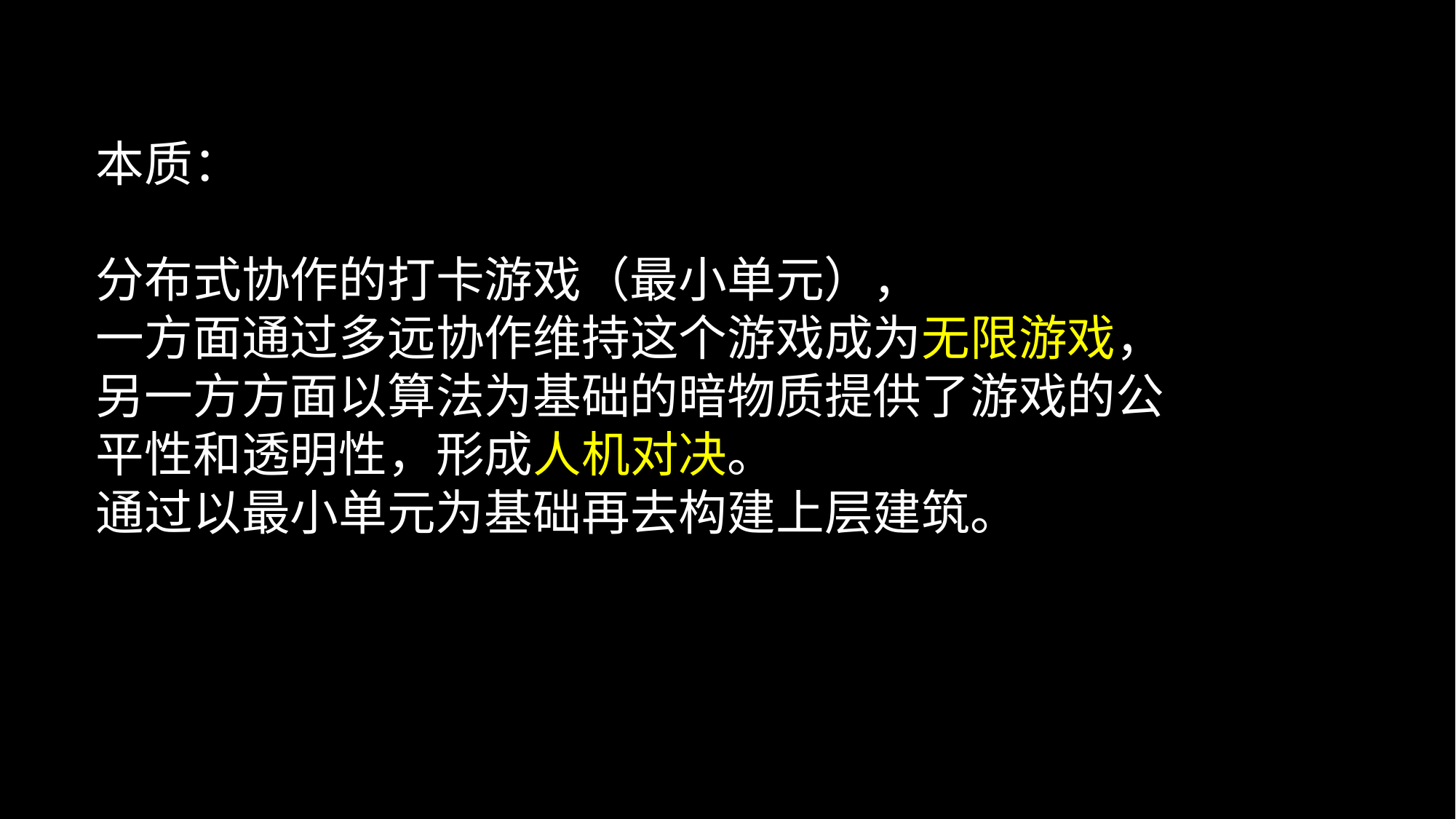

本质：

分布式协作的打卡游戏（最小单元），
一方面通过多远协作维持这个游戏成为无限游戏，
另一方方面以算法为基础的暗物质提供了游戏的公
平性和透明性，形成人机对决。
通过以最小单元为基础再去构建上层建筑。